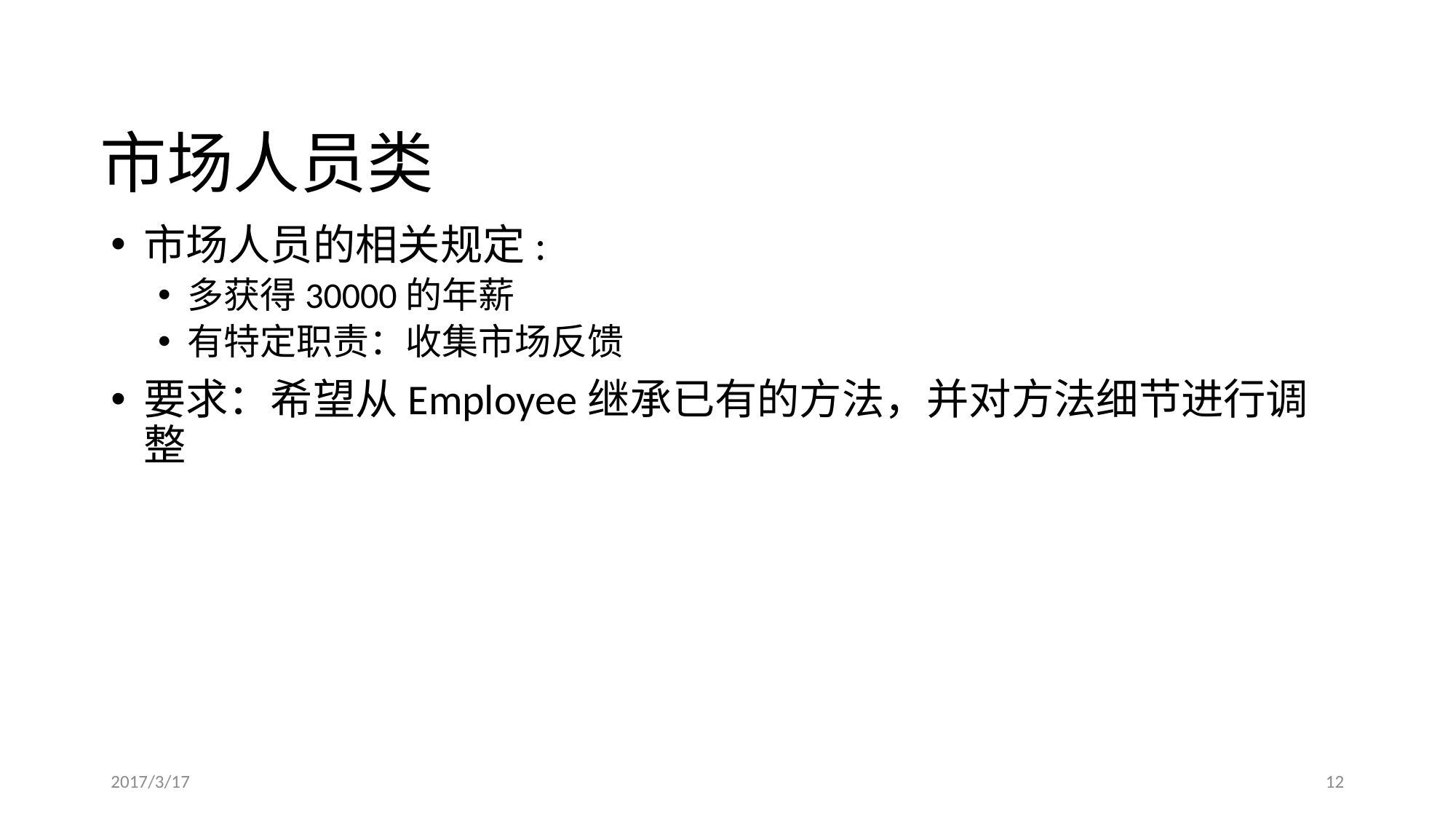

# 市场人员类
市场人员的相关规定:
多获得30000的年薪
有特定职责：收集市场反馈
要求：希望从Employee继承已有的方法，并对方法细节进行调整
2017/3/17
12